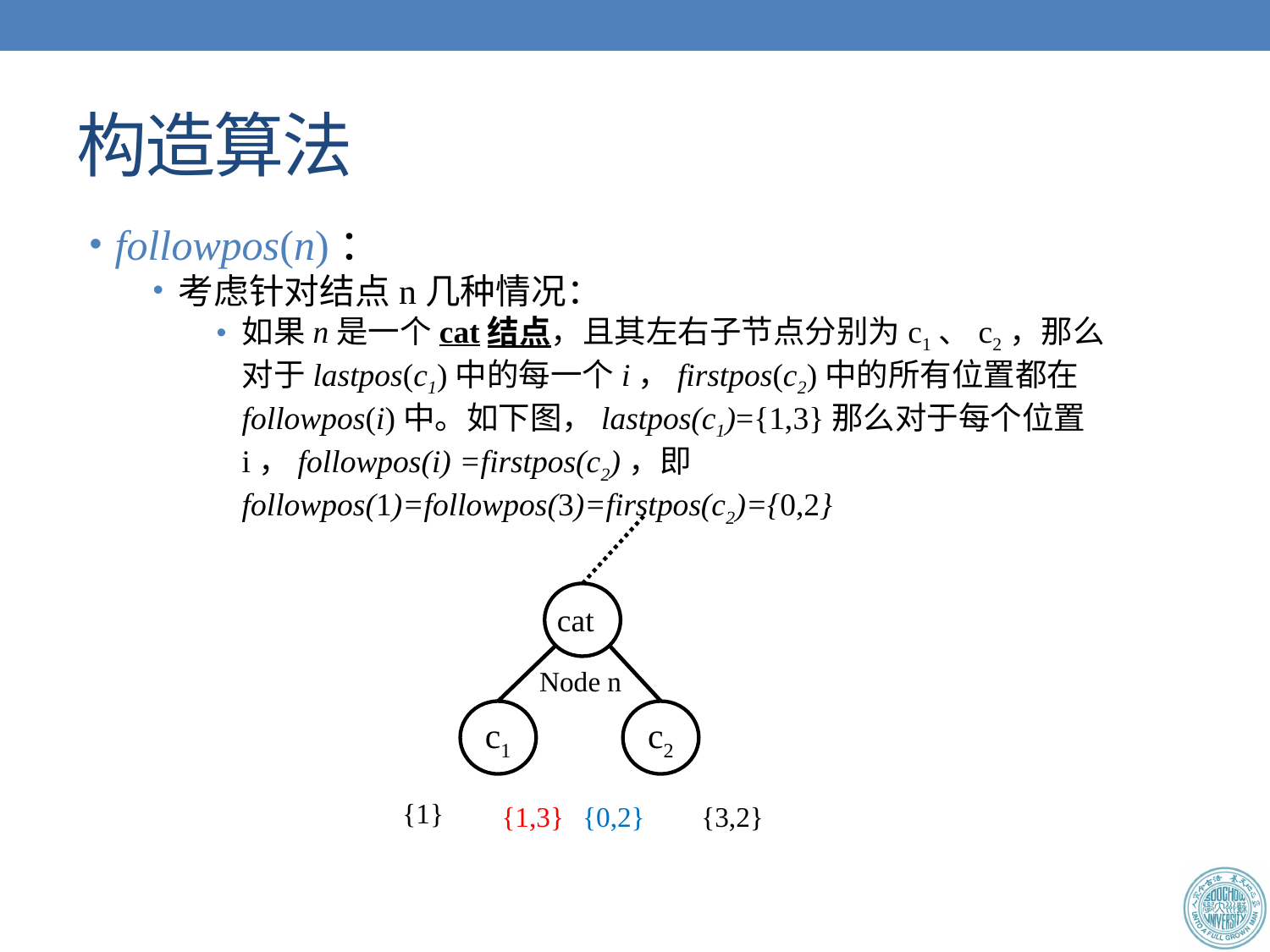

# 构造算法
followpos(n)：
考虑针对结点n几种情况：
如果n是一个cat结点，且其左右子节点分别为c1、c2，那么对于lastpos(c1)中的每一个i，firstpos(c2)中的所有位置都在followpos(i)中。如下图，lastpos(c1)={1,3}那么对于每个位置i，followpos(i) =firstpos(c2)，即followpos(1)=followpos(3)=firstpos(c2)={0,2}

Node n
c1
c2
{1}
{0,2}
cat
{1,3}
{3,2}